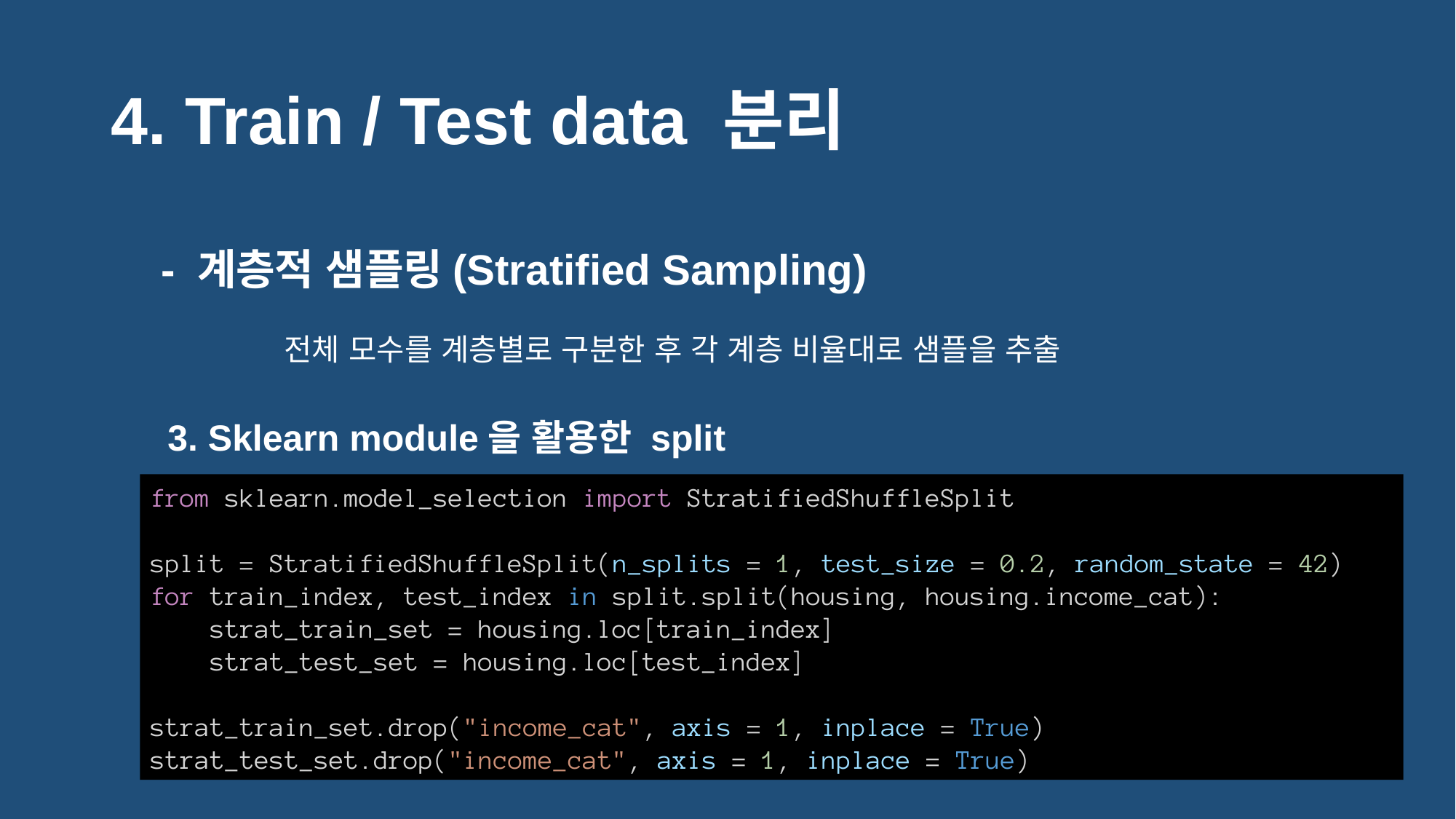

4. Train / Test data 분리
- 계층적 샘플링(Stratified Sampling)
전체 모수를 계층별로 구분한 후 각 계층 비율대로 샘플을 추출
3. Sklearn module을 활용한 split
from sklearn.model_selection import StratifiedShuffleSplit
split = StratifiedShuffleSplit(n_splits = 1, test_size = 0.2, random_state = 42)
for train_index, test_index in split.split(housing, housing.income_cat):
    strat_train_set = housing.loc[train_index]
    strat_test_set = housing.loc[test_index]
strat_train_set.drop("income_cat", axis = 1, inplace = True)
strat_test_set.drop("income_cat", axis = 1, inplace = True)